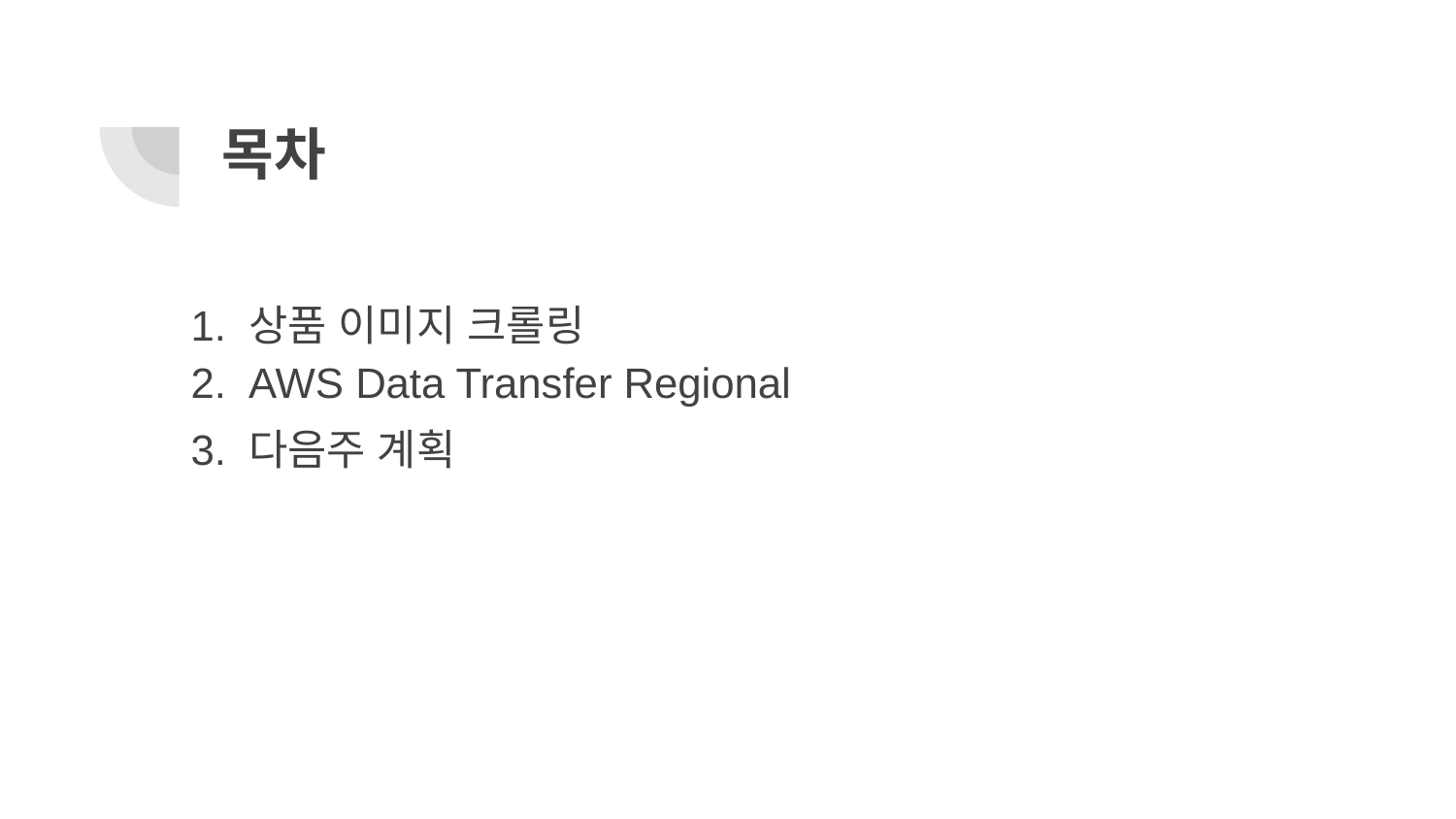

# 목차
상품 이미지 크롤링
AWS Data Transfer Regional
다음주 계획